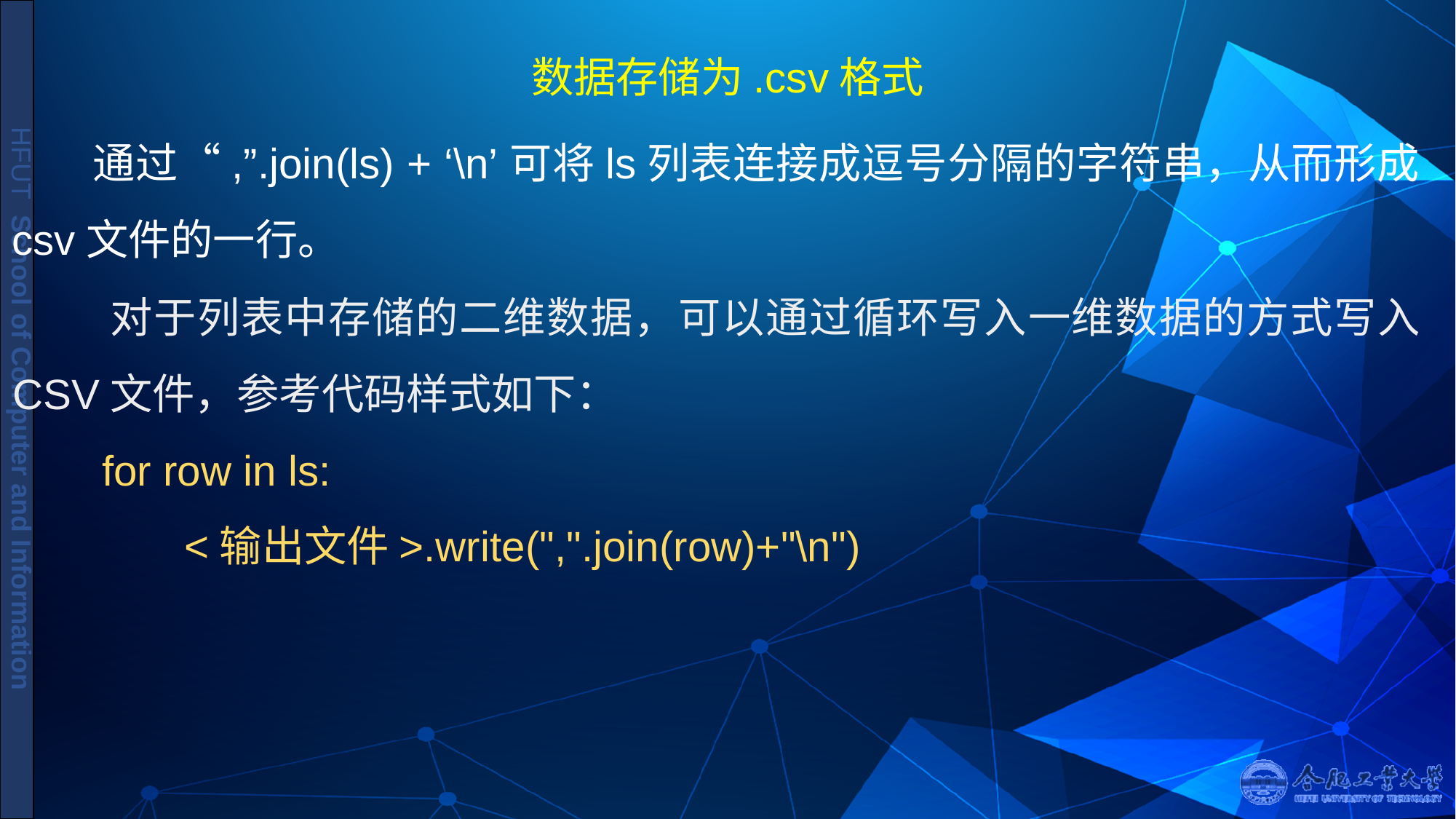

# 数据存储为.csv格式
       通过“,”.join(ls) + ‘\n’可将ls列表连接成逗号分隔的字符串，从而形成csv文件的一行。
   对于列表中存储的二维数据，可以通过循环写入一维数据的方式写入CSV文件，参考代码样式如下：
   for row in ls:
          <输出文件>.write(",".join(row)+"\n")